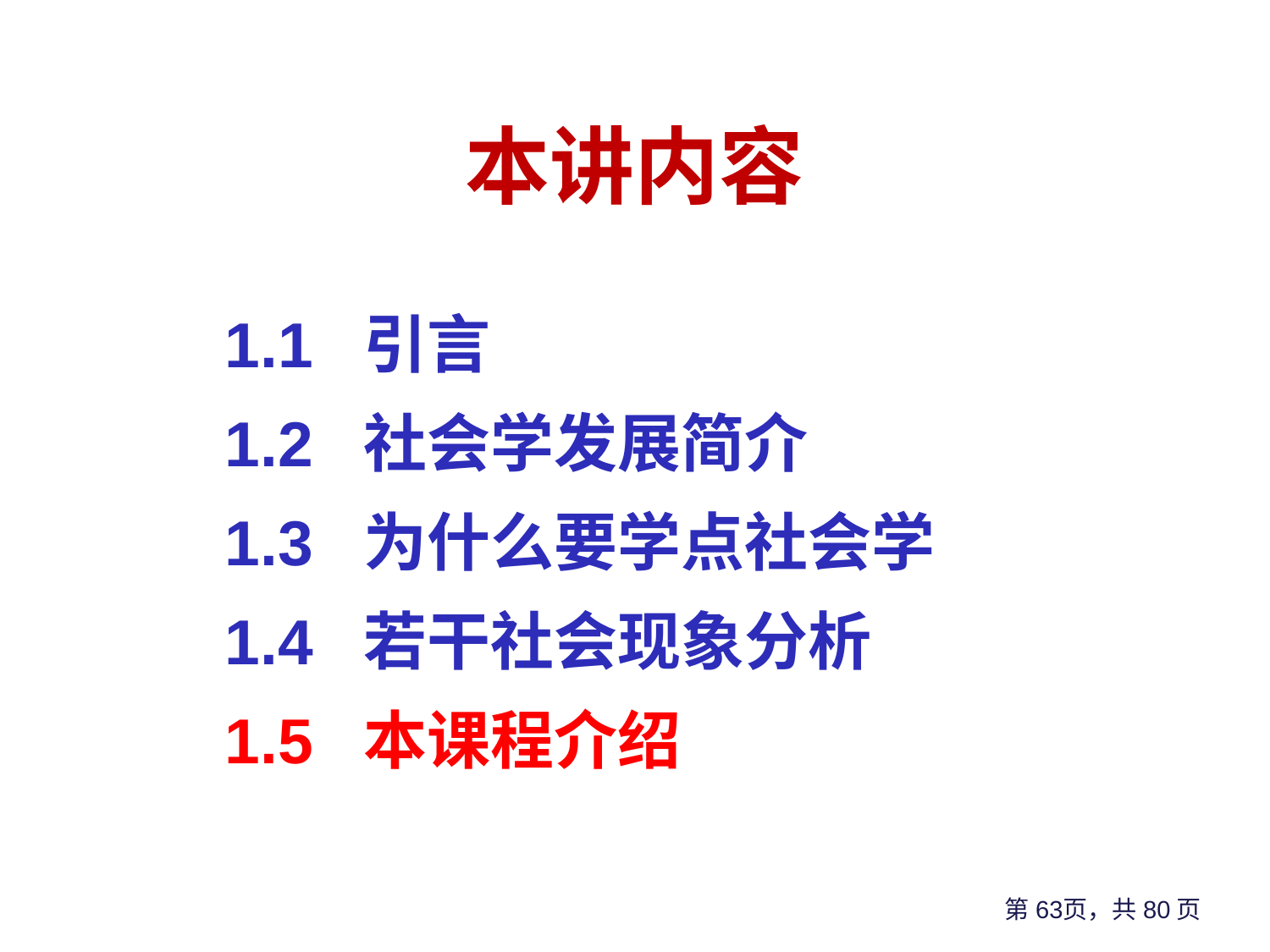

# 本讲内容
1.1  引言
1.2  社会学发展简介
1.3  为什么要学点社会学
1.4  若干社会现象分析
1.5  本课程介绍
第63页，共80页